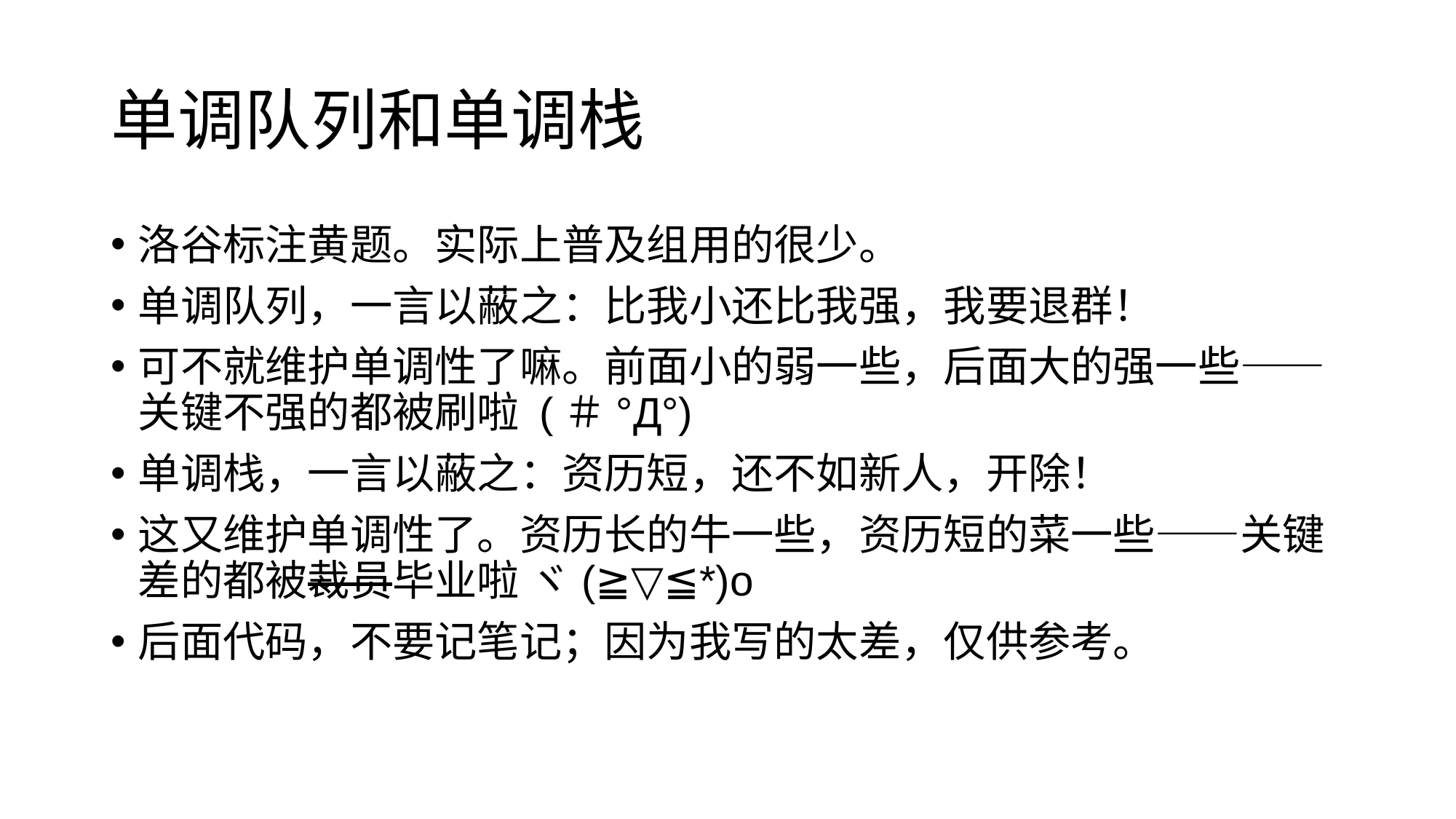

# 单调队列和单调栈
洛谷标注黄题。实际上普及组用的很少。
单调队列，一言以蔽之：比我小还比我强，我要退群！
可不就维护单调性了嘛。前面小的弱一些，后面大的强一些——关键不强的都被刷啦 (＃°Д°)
单调栈，一言以蔽之：资历短，还不如新人，开除！
这又维护单调性了。资历长的牛一些，资历短的菜一些——关键差的都被裁员毕业啦 ヾ(≧▽≦*)o
后面代码，不要记笔记；因为我写的太差，仅供参考。